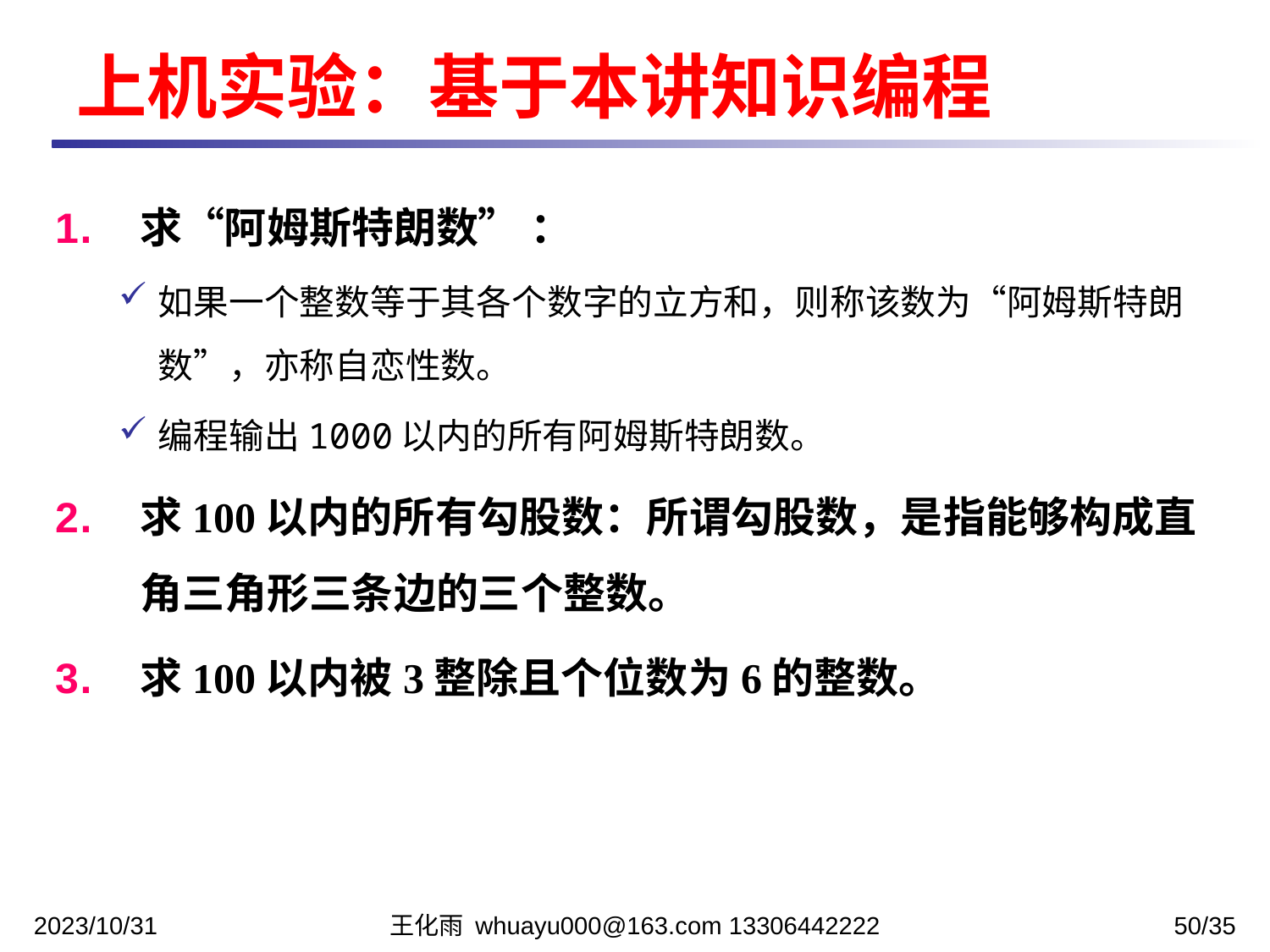

上机实验：基于本讲知识编程
求“阿姆斯特朗数” ：
如果一个整数等于其各个数字的立方和，则称该数为“阿姆斯特朗数”，亦称自恋性数。
编程输出1000以内的所有阿姆斯特朗数。
求100以内的所有勾股数：所谓勾股数，是指能够构成直角三角形三条边的三个整数。
求100以内被3整除且个位数为6的整数。
2023/10/31
王化雨 whuayu000@163.com 13306442222
50/35